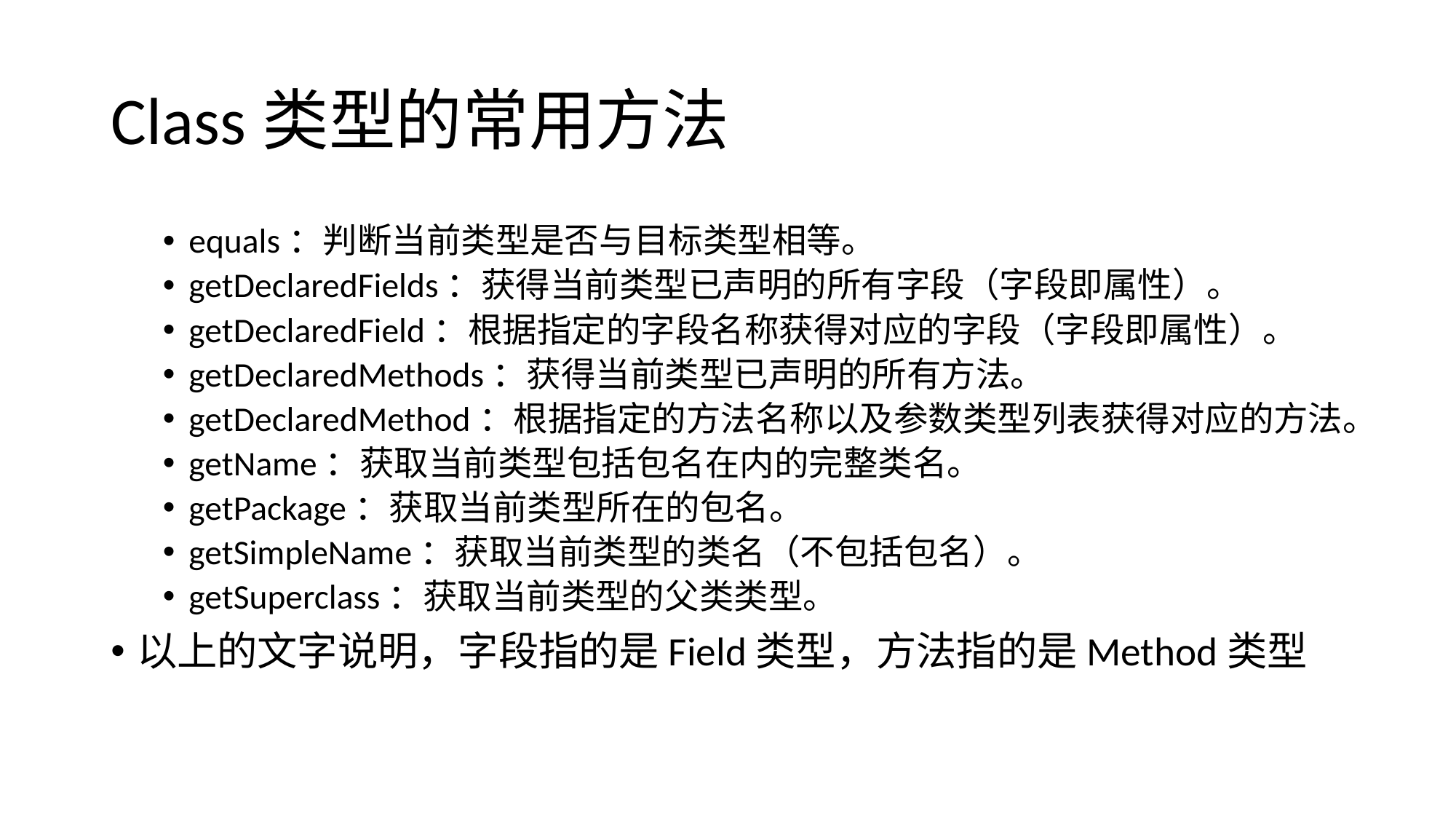

# Class类型的常用方法
equals：判断当前类型是否与目标类型相等。
getDeclaredFields：获得当前类型已声明的所有字段（字段即属性）。
getDeclaredField：根据指定的字段名称获得对应的字段（字段即属性）。
getDeclaredMethods：获得当前类型已声明的所有方法。
getDeclaredMethod：根据指定的方法名称以及参数类型列表获得对应的方法。
getName：获取当前类型包括包名在内的完整类名。
getPackage：获取当前类型所在的包名。
getSimpleName：获取当前类型的类名（不包括包名）。
getSuperclass：获取当前类型的父类类型。
以上的文字说明，字段指的是Field类型，方法指的是Method类型